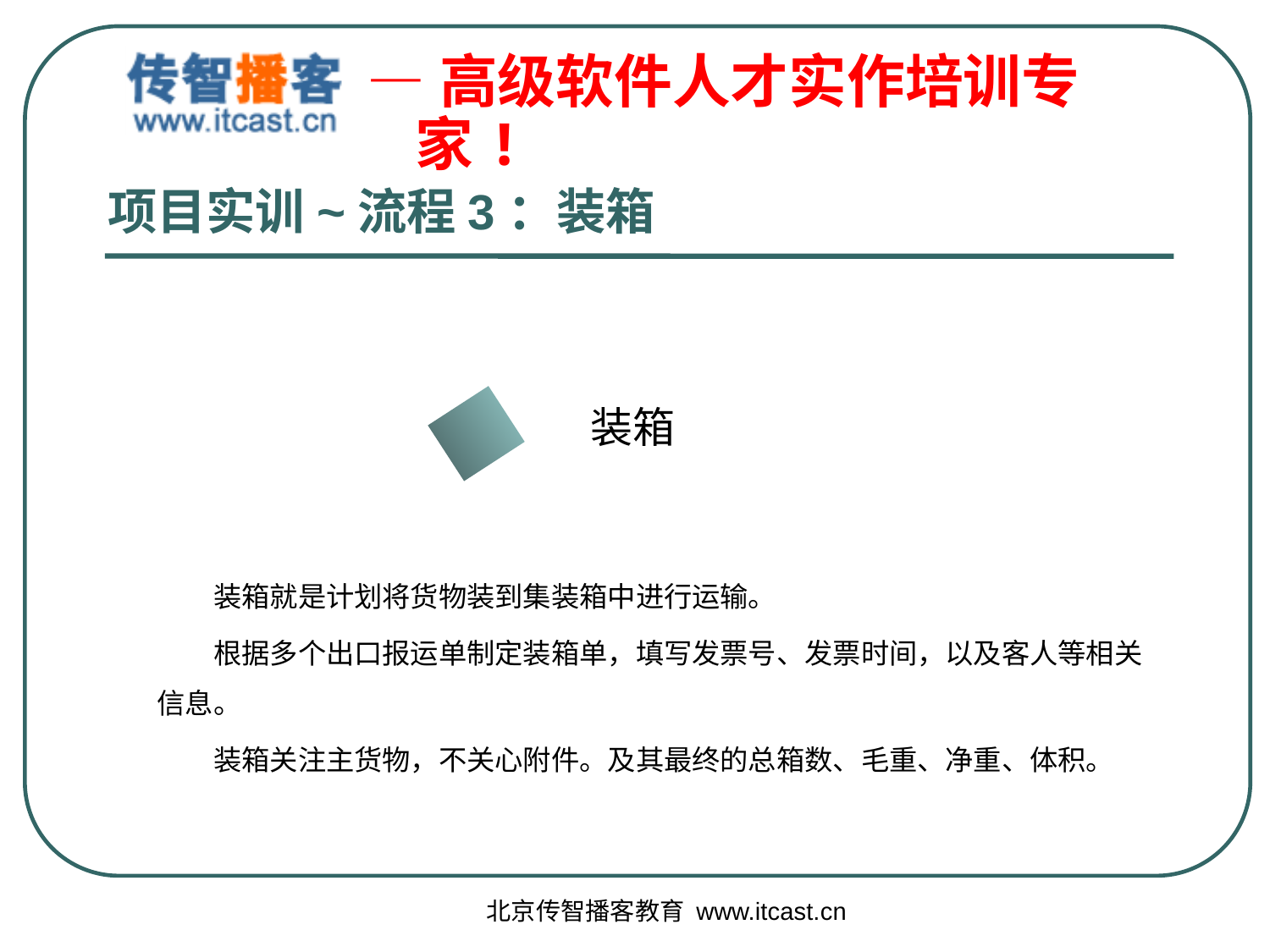

# 项目实训~流程3：装箱

装箱
　　装箱就是计划将货物装到集装箱中进行运输。
　　根据多个出口报运单制定装箱单，填写发票号、发票时间，以及客人等相关信息。
　　装箱关注主货物，不关心附件。及其最终的总箱数、毛重、净重、体积。
北京传智播客教育 www.itcast.cn